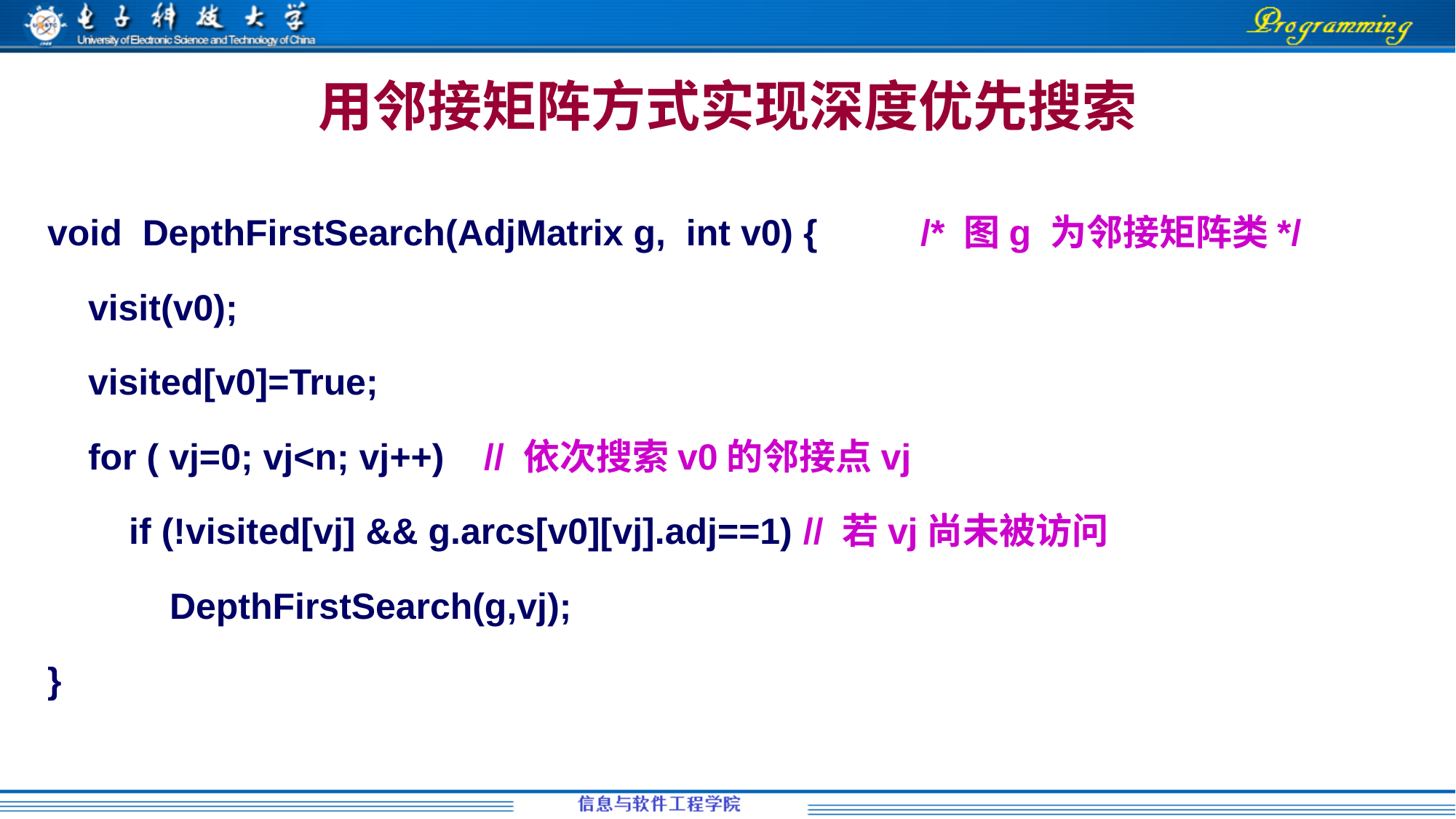

# 用邻接矩阵方式实现深度优先搜索
void  DepthFirstSearch(AdjMatrix g,  int v0) {	/* 图g 为邻接矩阵类*/
    visit(v0);
    visited[v0]=True;
    for ( vj=0; vj<n; vj++)	// 依次搜索v0的邻接点vj
        if (!visited[vj] && g.arcs[v0][vj].adj==1) // 若vj尚未被访问
            DepthFirstSearch(g,vj);
}